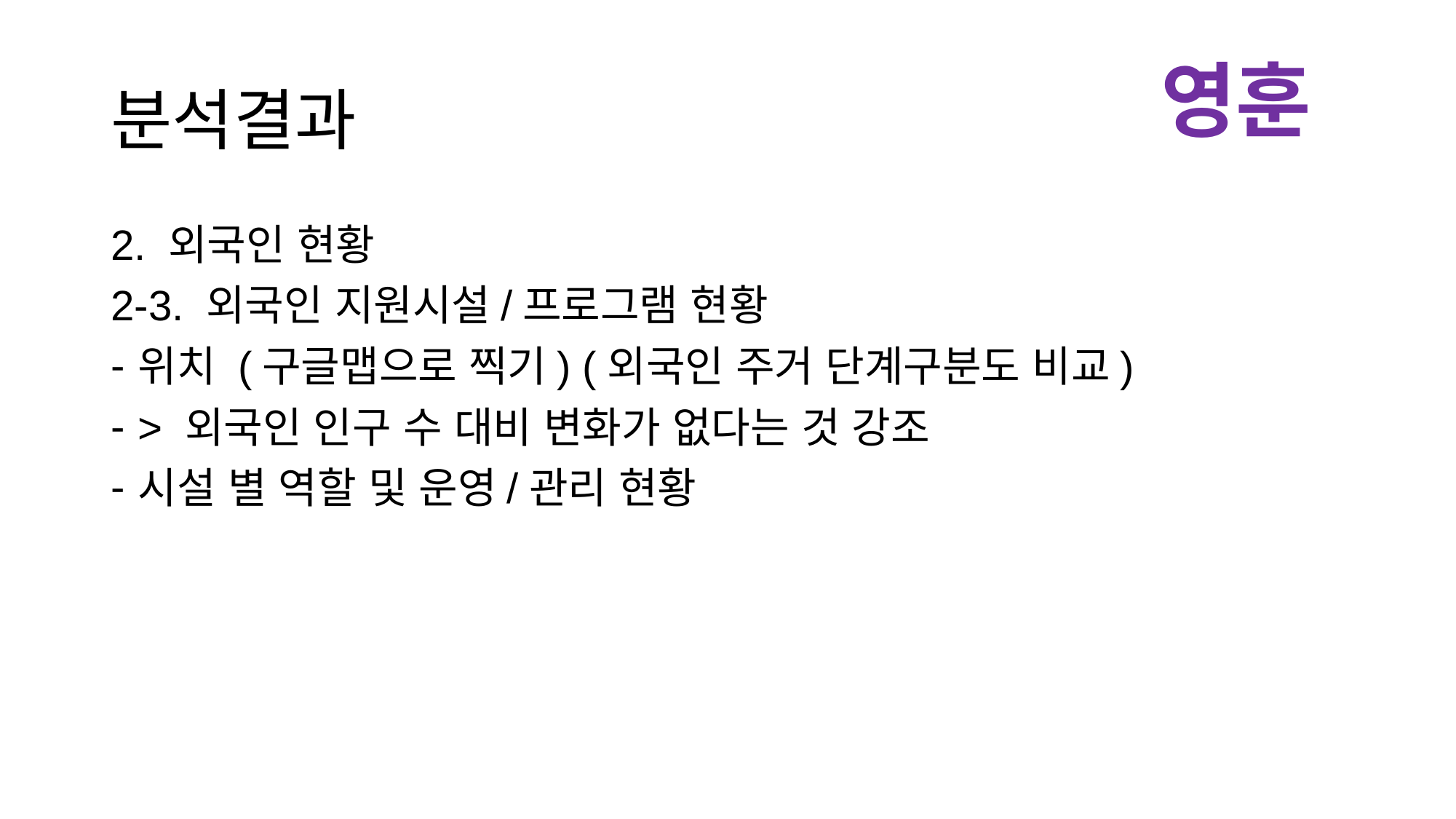

# 분석결과
영훈
2. 외국인 현황
2-3. 외국인 지원시설/프로그램 현황
위치 (구글맵으로 찍기) (외국인 주거 단계구분도 비교)
> 외국인 인구 수 대비 변화가 없다는 것 강조
시설 별 역할 및 운영/관리 현황